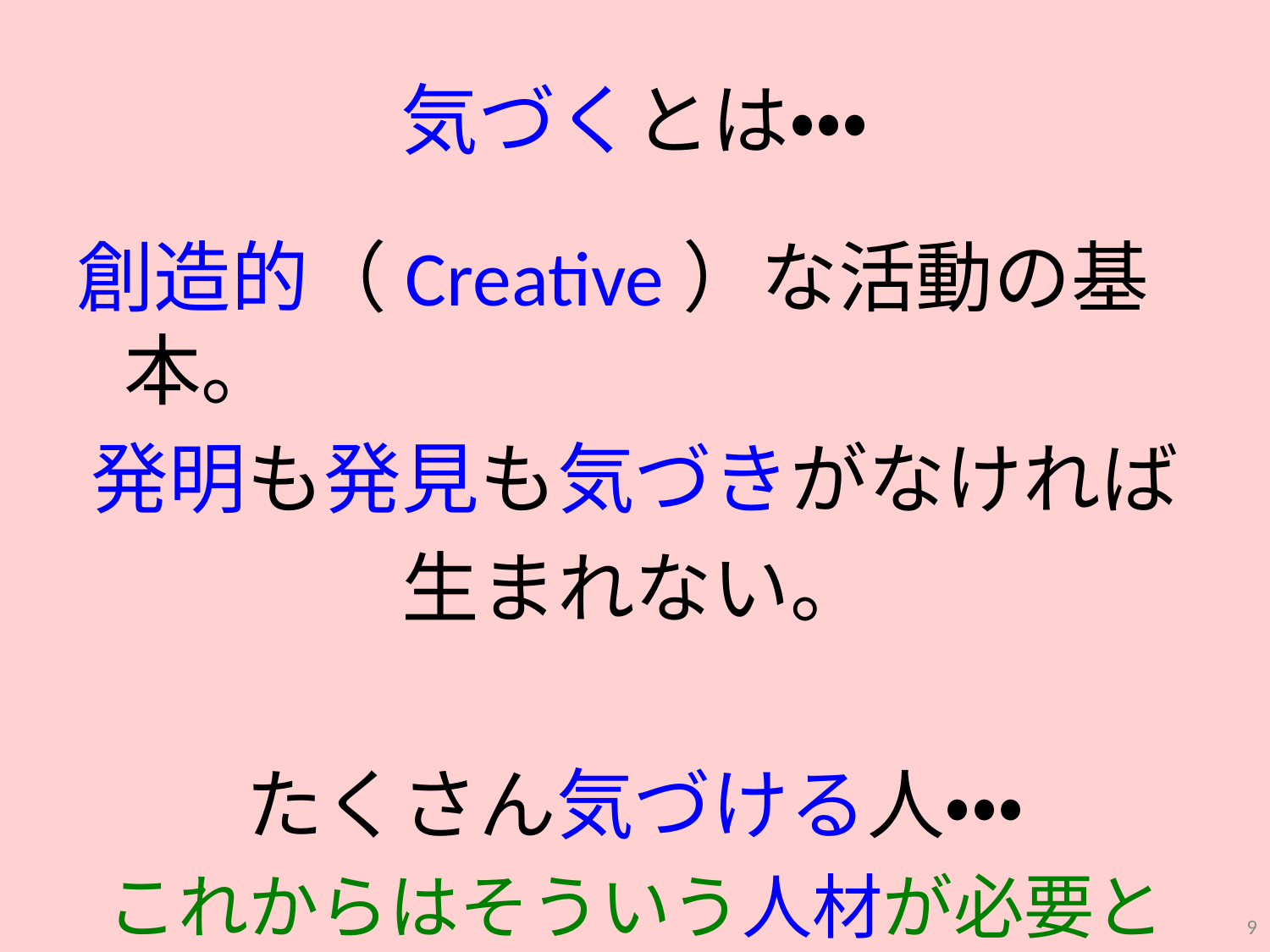

# 気づくとは・・・
創造的（Creative）な活動の基本。
発明も発見も気づきがなければ
生まれない。

たくさん気づける人・・・
これからはそういう人材が必要となる。
9